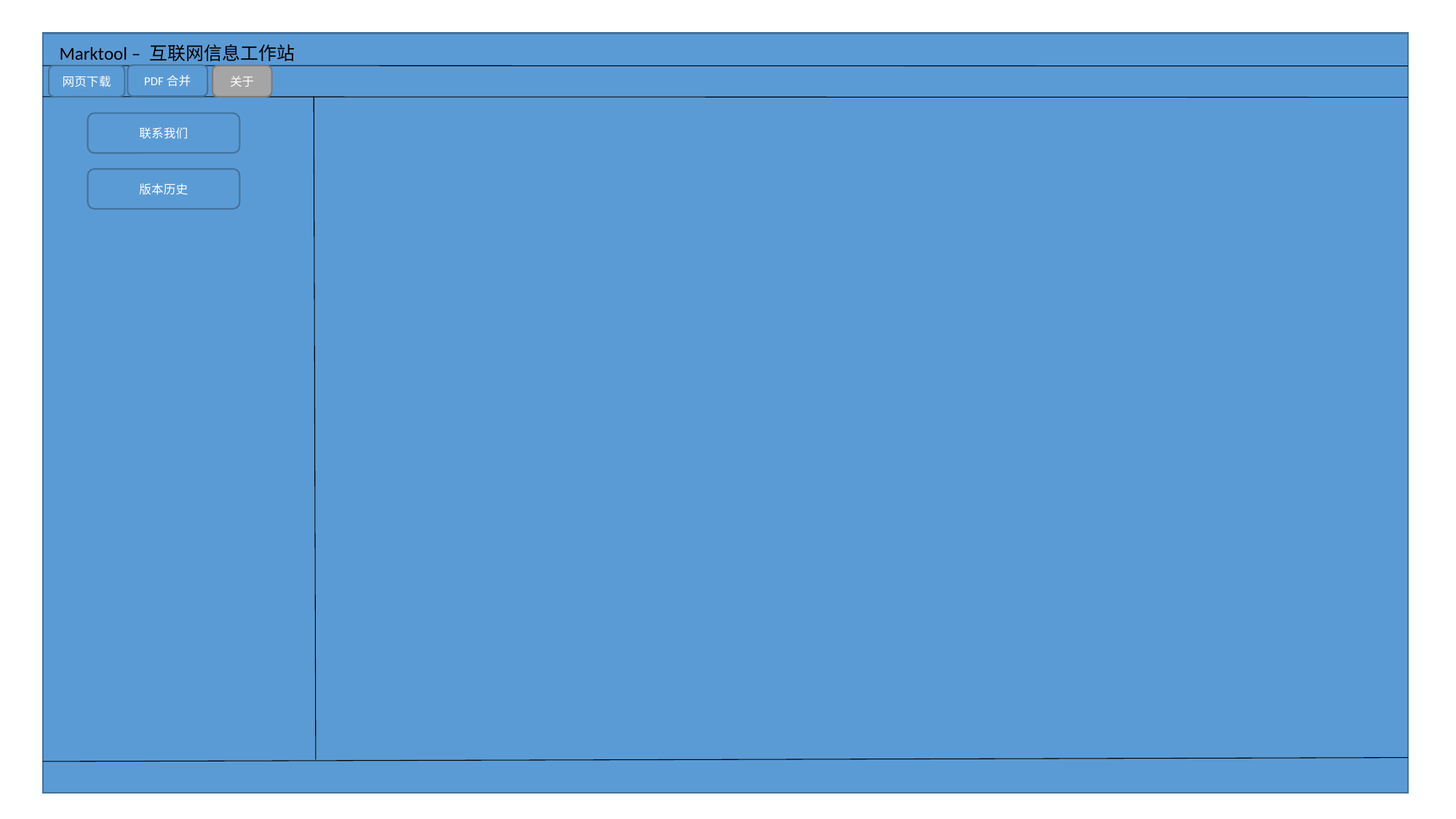

Marktool – 互联网信息工作站
PDF合并
网页下载
关于
联系我们
版本历史